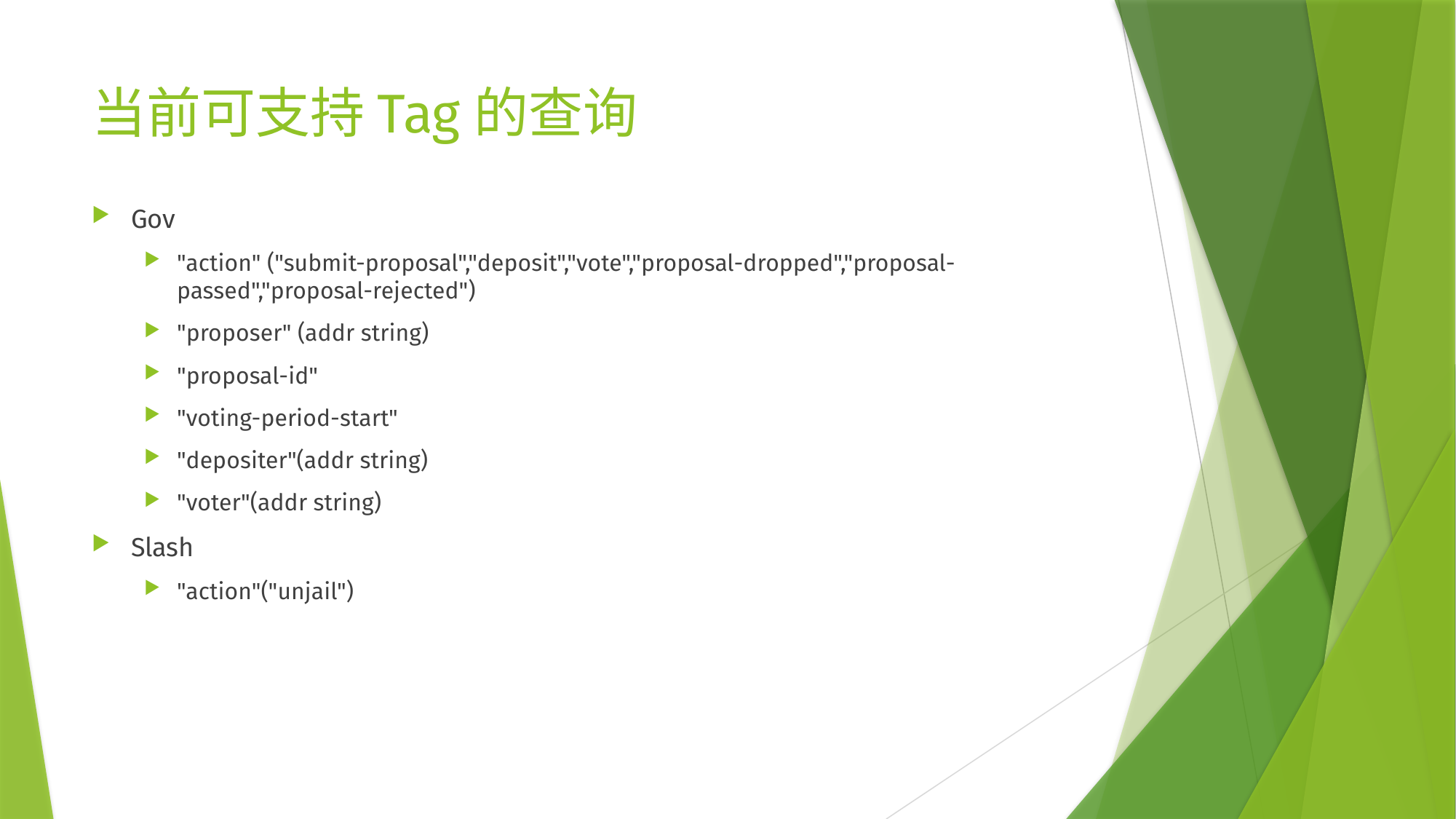

# 当前可支持Tag的查询
Gov
"action" ("submit-proposal","deposit","vote","proposal-dropped","proposal-passed","proposal-rejected")
"proposer" (addr string)
"proposal-id"
"voting-period-start"
"depositer"(addr string)
"voter"(addr string)
Slash
"action"("unjail")